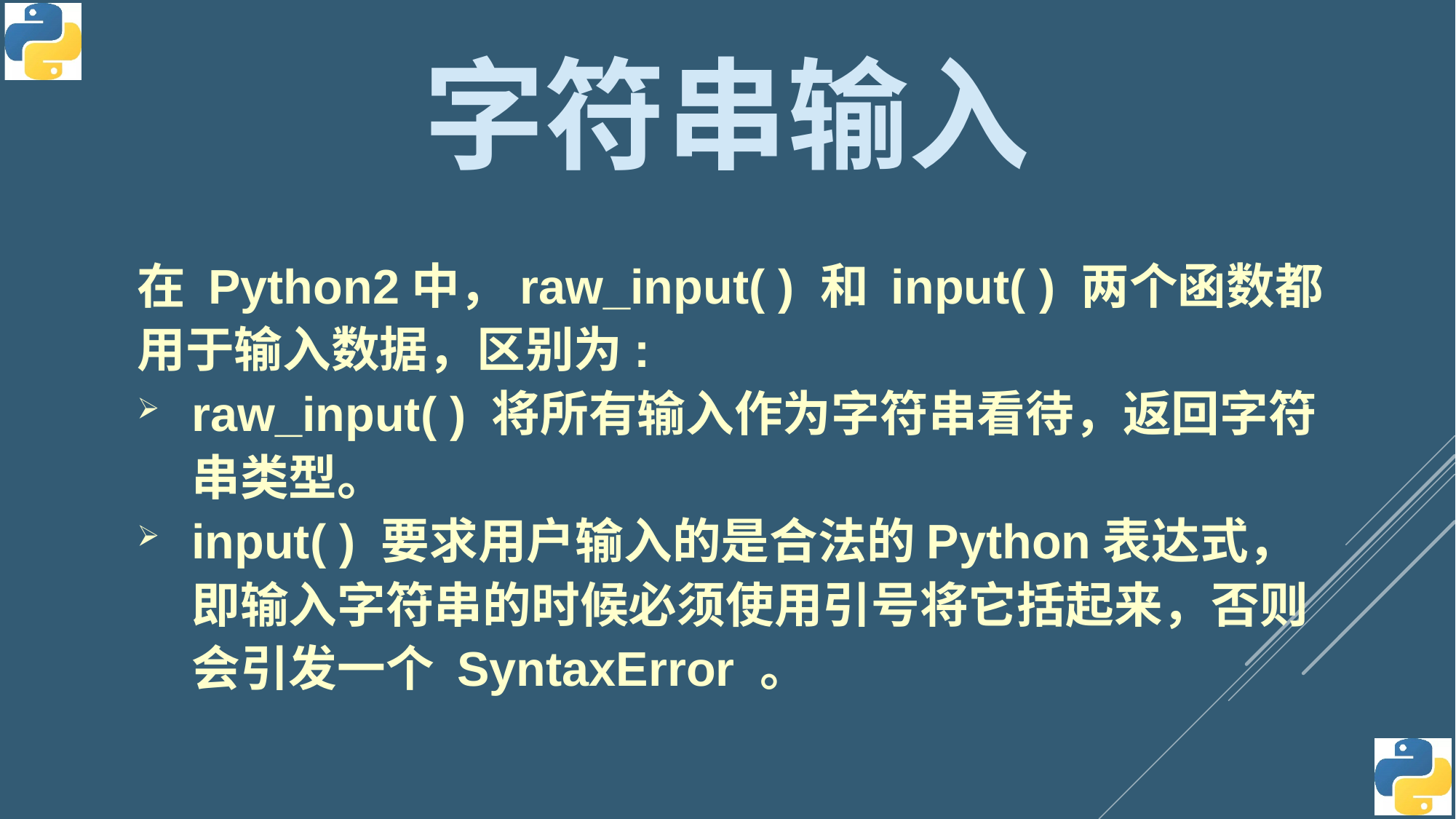

字符串输入
在 Python2中，raw_input( ) 和 input( ) 两个函数都用于输入数据，区别为:
raw_input( ) 将所有输入作为字符串看待，返回字符串类型。
input( ) 要求用户输入的是合法的Python表达式，即输入字符串的时候必须使用引号将它括起来，否则会引发一个 SyntaxError 。